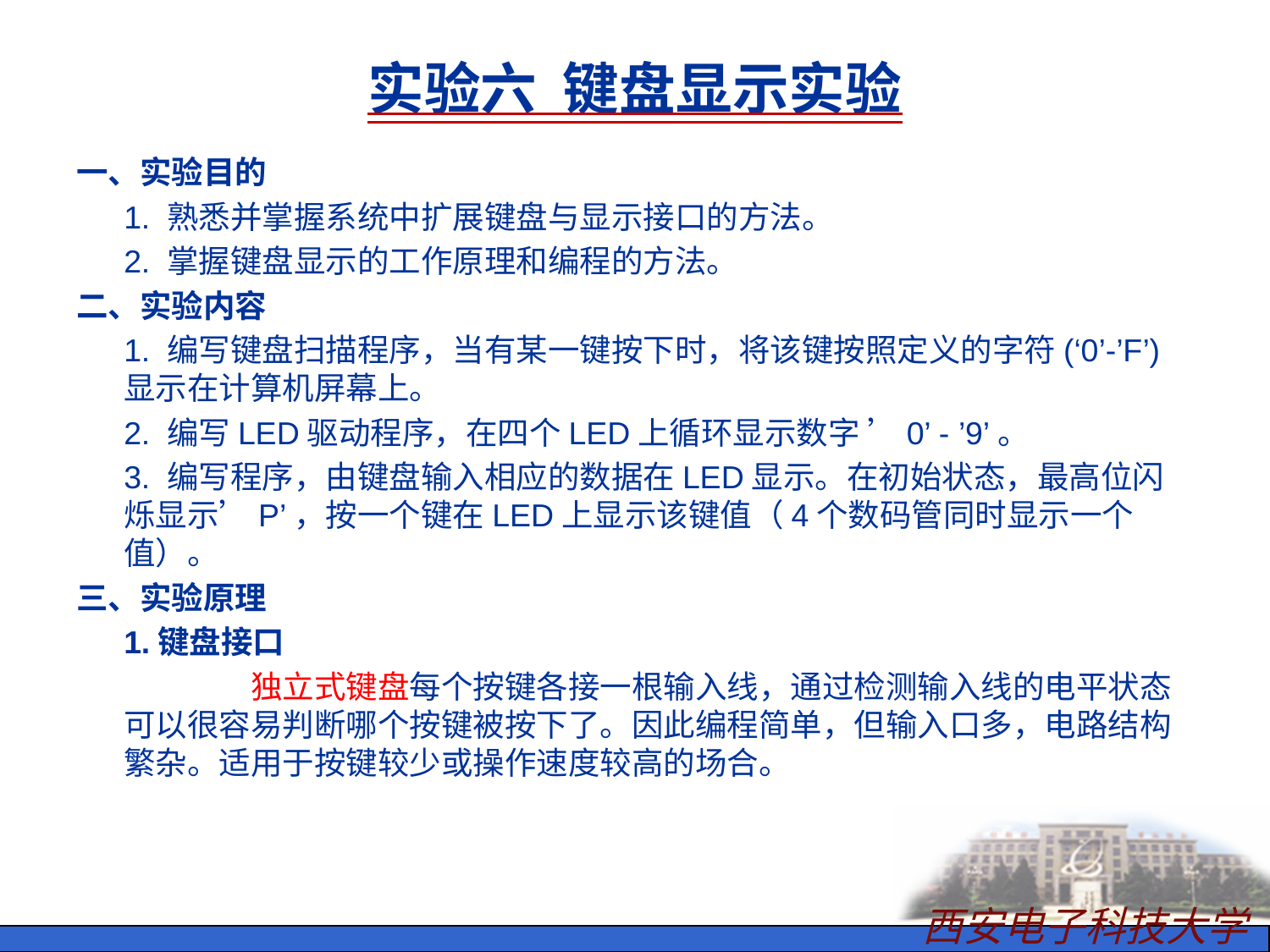

# 实验六  键盘显示实验
一、实验目的
	1. 熟悉并掌握系统中扩展键盘与显示接口的方法。
	2. 掌握键盘显示的工作原理和编程的方法。
二、实验内容
	1. 编写键盘扫描程序，当有某一键按下时，将该键按照定义的字符(‘0’-’F’)显示在计算机屏幕上。
	2. 编写LED驱动程序，在四个LED上循环显示数字 ’0’ - ’9’。
	3. 编写程序，由键盘输入相应的数据在LED显示。在初始状态，最高位闪烁显示’P’，按一个键在LED上显示该键值（4个数码管同时显示一个值）。
三、实验原理
	1.键盘接口
		独立式键盘每个按键各接一根输入线，通过检测输入线的电平状态可以很容易判断哪个按键被按下了。因此编程简单，但输入口多，电路结构繁杂。适用于按键较少或操作速度较高的场合。